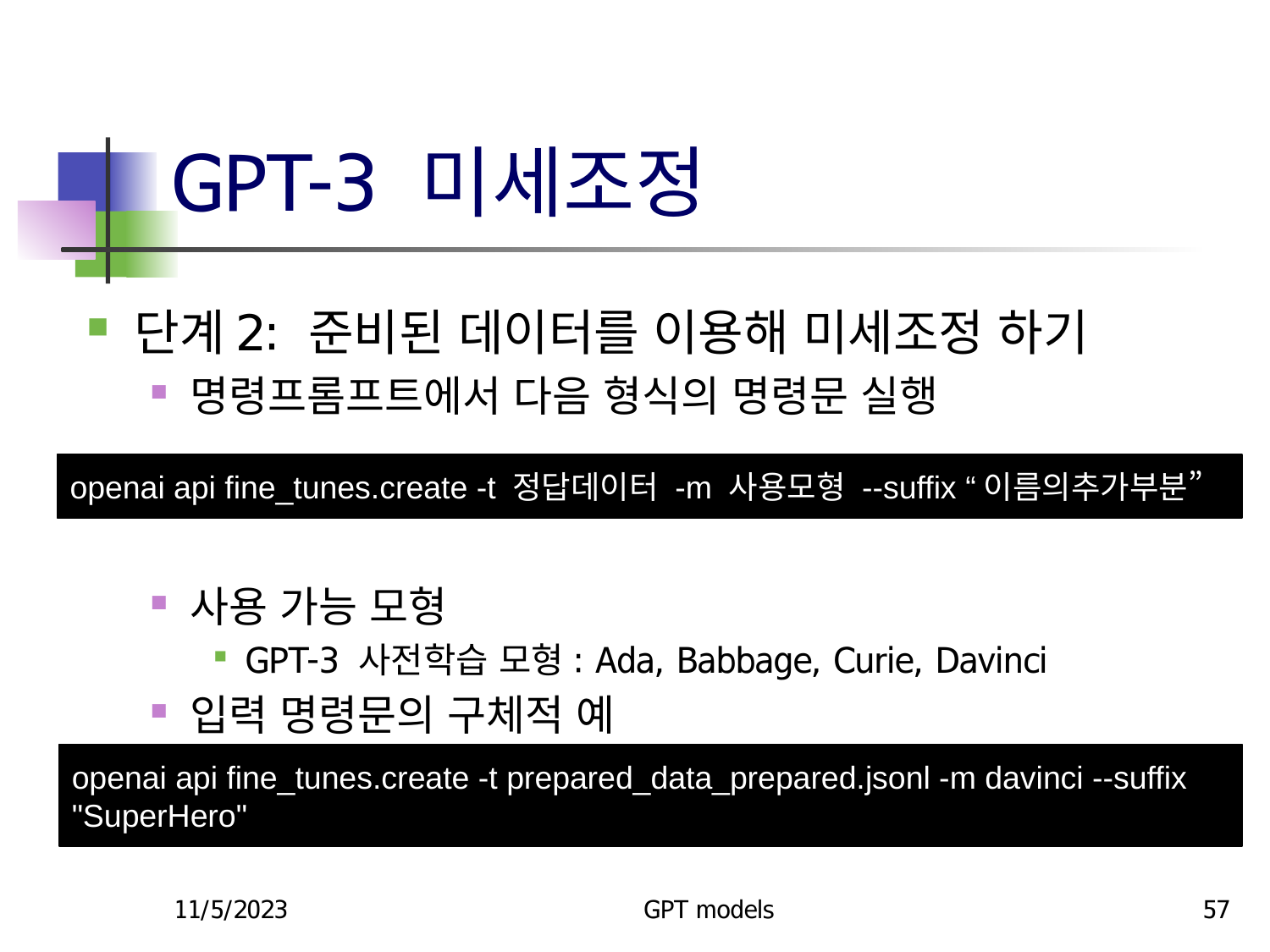

# GPT-3 미세조정
단계2: 준비된 데이터를 이용해 미세조정 하기
명령프롬프트에서 다음 형식의 명령문 실행

사용 가능 모형
GPT-3 사전학습 모형: Ada, Babbage, Curie, Davinci
입력 명령문의 구체적 예
openai api fine_tunes.create -t 정답데이터 -m 사용모형 --suffix “이름의추가부분”
openai api fine_tunes.create -t prepared_data_prepared.jsonl -m davinci --suffix "SuperHero"
11/5/2023
GPT models
57